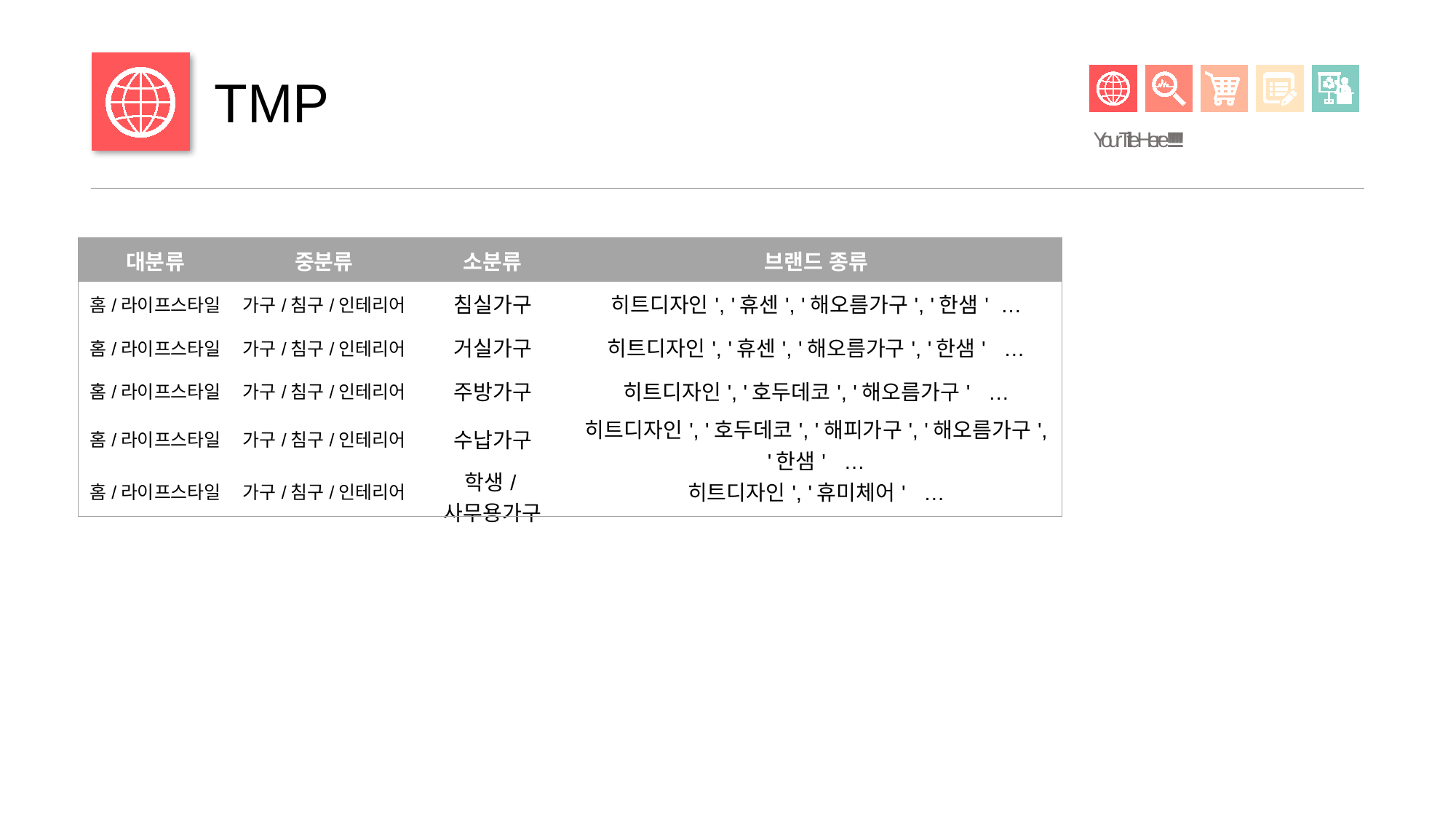

TMP

Your Title Here !!!!!!!!!!
| 대분류 | 중분류 | 소분류 | 브랜드 종류 |
| --- | --- | --- | --- |
| 홈/라이프스타일 | 가구/침구/인테리어 | 침실가구 | 히트디자인', '휴센', '해오름가구', '한샘' … |
| 홈/라이프스타일 | 가구/침구/인테리어 | 거실가구 | 히트디자인', '휴센', '해오름가구', '한샘' … |
| 홈/라이프스타일 | 가구/침구/인테리어 | 주방가구 | 히트디자인', '호두데코', '해오름가구' … |
| 홈/라이프스타일 | 가구/침구/인테리어 | 수납가구 | 히트디자인', '호두데코', '해피가구', '해오름가구', '한샘' … |
| 홈/라이프스타일 | 가구/침구/인테리어 | 학생/사무용가구 | 히트디자인', '휴미체어' … |